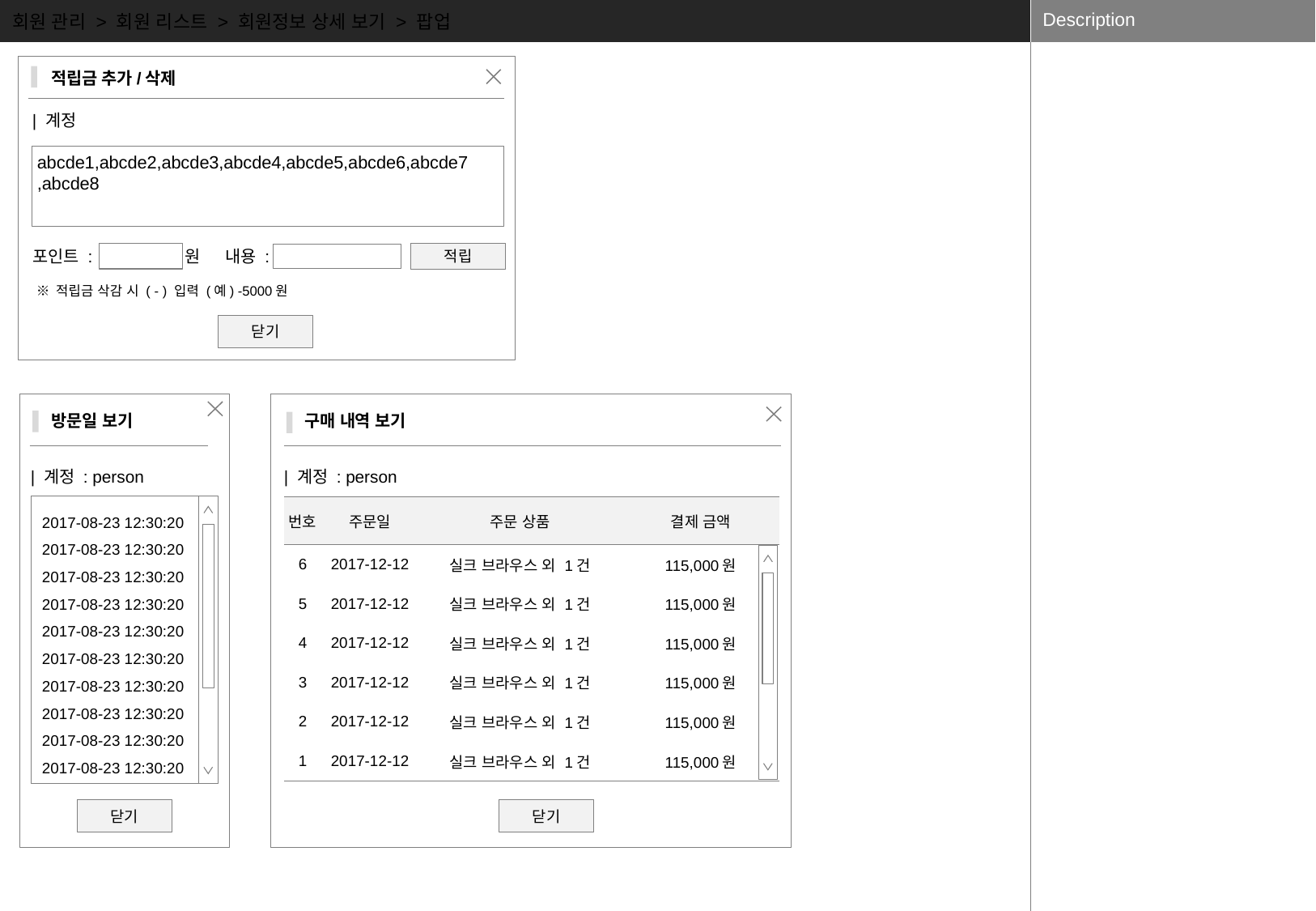

회원 관리 > 회원 리스트 > 회원정보 상세 보기 > 팝업

적립금 추가/삭제

 | 계정
abcde1,abcde2,abcde3,abcde4,abcde5,abcde6,abcde7
,abcde8
포인트 :
원
내용 :
적립

※ 적립금 삭감 시 ( - ) 입력 (예) -5000원
닫기

방문일 보기
구매 내역 보기

 | 계정 : person
 | 계정 : person

| 번호 | 주문일 | 주문 상품 | 결제 금액 |
| --- | --- | --- | --- |
| 6 | 2017-12-12 | 실크 브라우스 외 1건 | 115,000원 |
| 5 | 2017-12-12 | 실크 브라우스 외 1건 | 115,000원 |
| 4 | 2017-12-12 | 실크 브라우스 외 1건 | 115,000원 |
| 3 | 2017-12-12 | 실크 브라우스 외 1건 | 115,000원 |
| 2 | 2017-12-12 | 실크 브라우스 외 1건 | 115,000원 |
| 1 | 2017-12-12 | 실크 브라우스 외 1건 | 115,000원 |
2017-08-23 12:30:20
2017-08-23 12:30:20
2017-08-23 12:30:20
2017-08-23 12:30:20
2017-08-23 12:30:20
2017-08-23 12:30:20
2017-08-23 12:30:20
2017-08-23 12:30:20
2017-08-23 12:30:20
2017-08-23 12:30:20

닫기
닫기